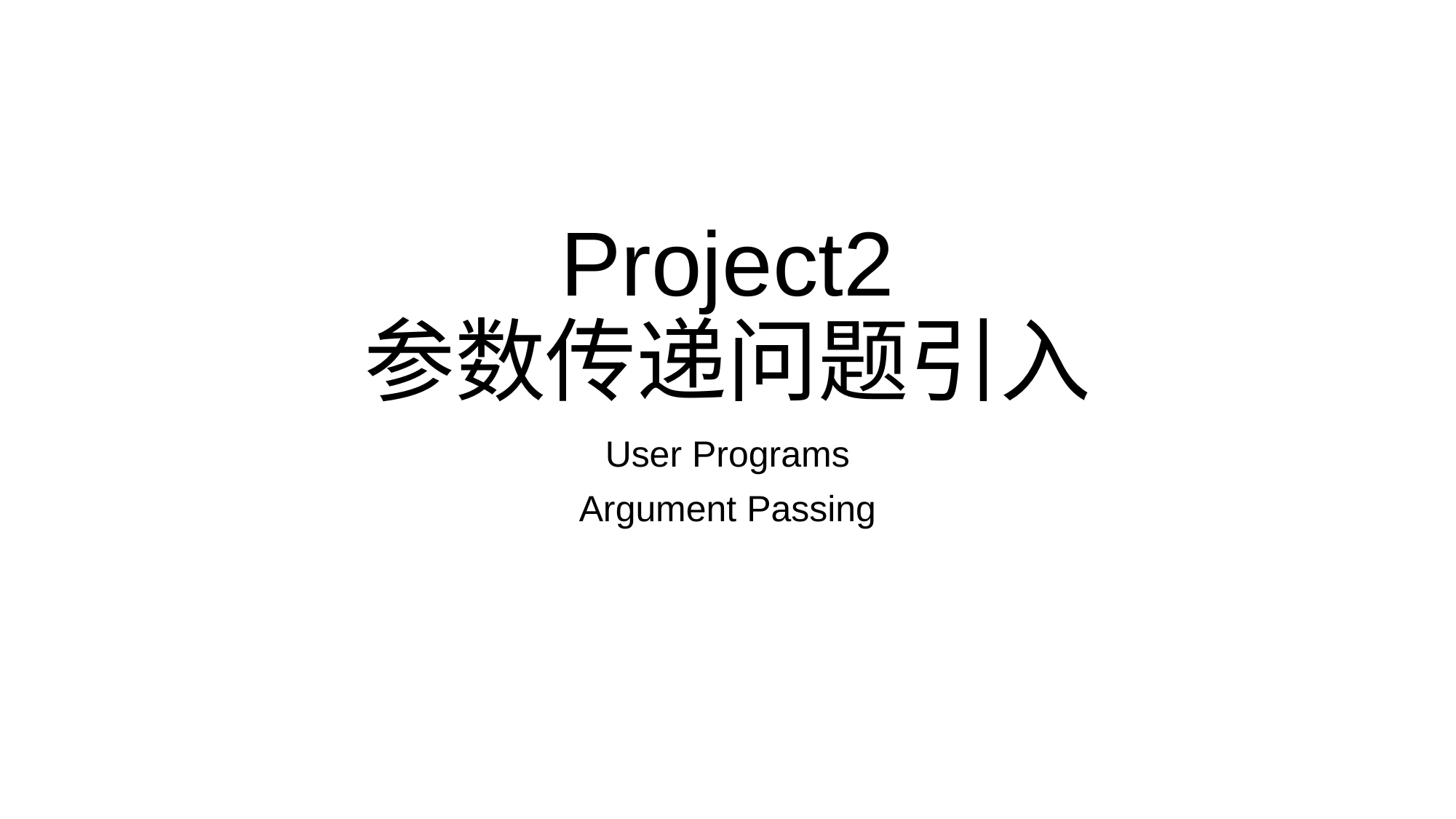

# Project2 参数传递问题引入
User Programs
Argument Passing